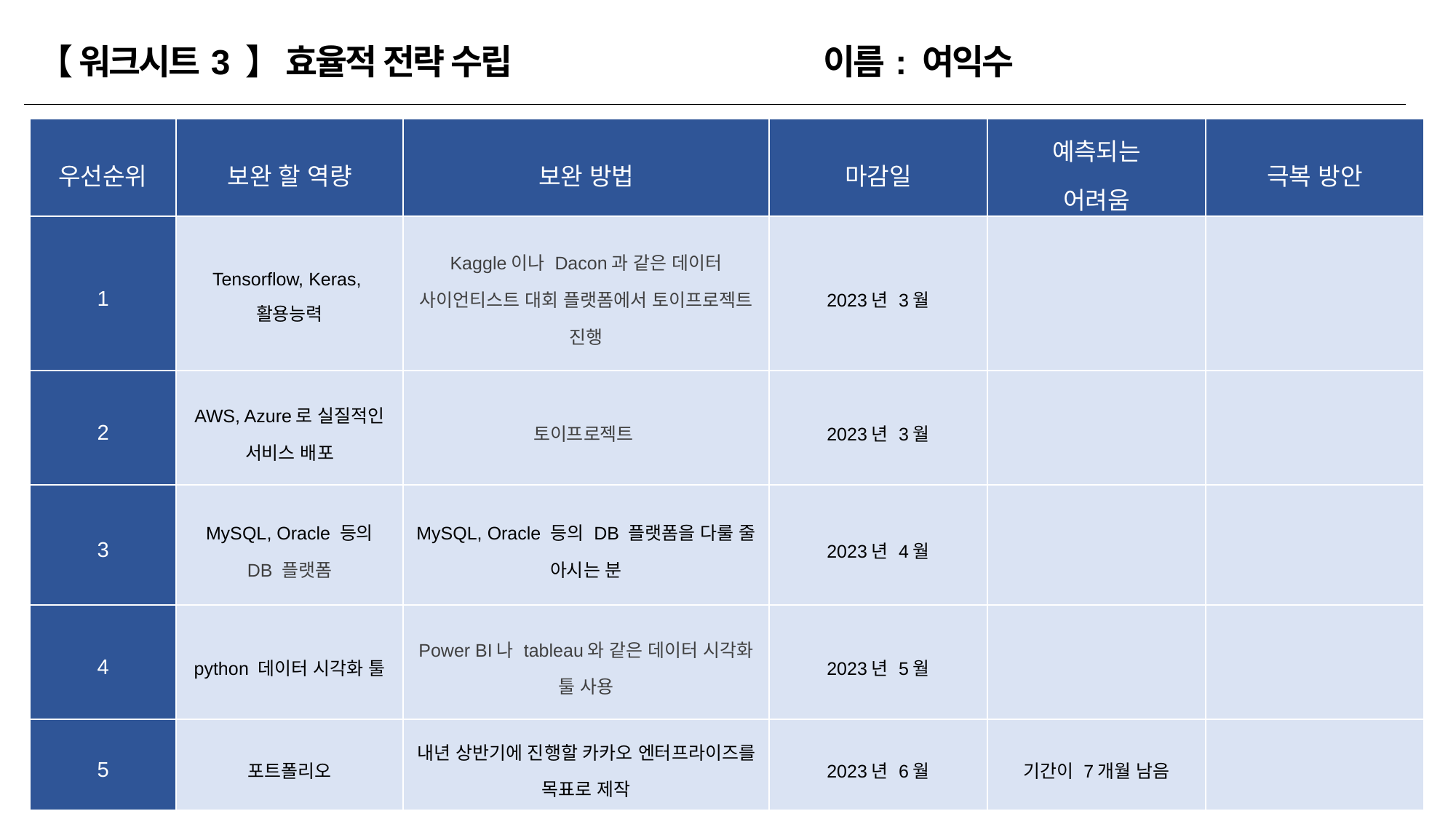

이름: 여익수
【 워크시트3 】 효율적 전략 수립
| 우선순위 | 보완 할 역량 | 보완 방법 | 마감일 | 예측되는 어려움 | 극복 방안 |
| --- | --- | --- | --- | --- | --- |
| 1 | Tensorflow, Keras, 활용능력 | Kaggle이나 Dacon과 같은 데이터 사이언티스트 대회 플랫폼에서 토이프로젝트 진행 | 2023년 3월 |  |  |
| 2 | AWS, Azure로 실질적인 서비스 배포 | 토이프로젝트 | 2023년 3월 |  |  |
| 3 | MySQL, Oracle 등의 DB 플랫폼 | MySQL, Oracle 등의 DB 플랫폼을 다룰 줄 아시는 분 | 2023년 4월 |  |  |
| 4 | python 데이터 시각화 툴 | Power BI나 tableau와 같은 데이터 시각화 툴 사용 | 2023년 5월 |  |  |
| 5 | 포트폴리오 | 내년 상반기에 진행할 카카오 엔터프라이즈를 목표로 제작 | 2023년 6월 | 기간이 7개월 남음 |  |